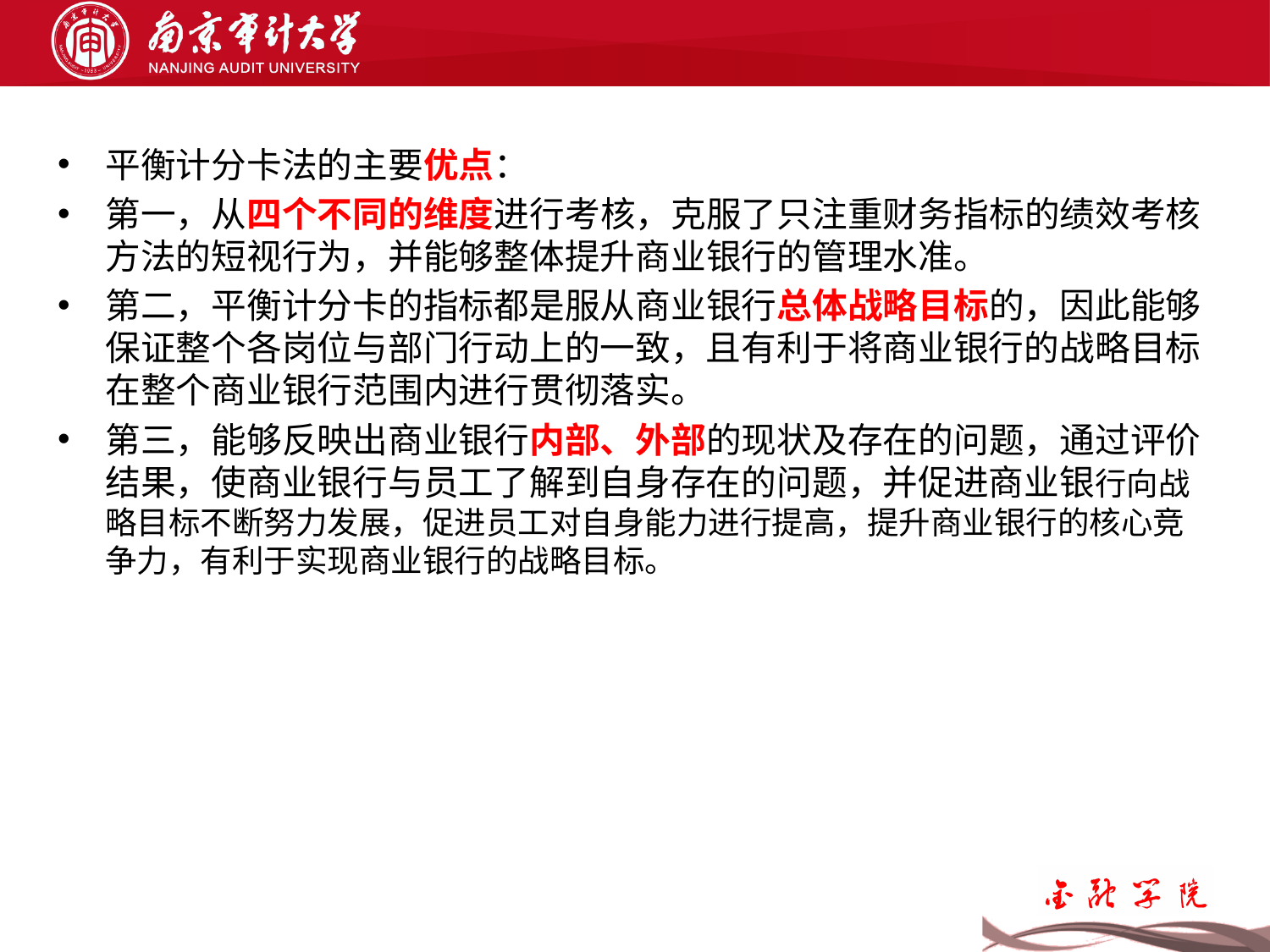

平衡计分卡法的主要优点：
第一，从四个不同的维度进行考核，克服了只注重财务指标的绩效考核方法的短视行为，并能够整体提升商业银行的管理水准。
第二，平衡计分卡的指标都是服从商业银行总体战略目标的，因此能够保证整个各岗位与部门行动上的一致，且有利于将商业银行的战略目标在整个商业银行范围内进行贯彻落实。
第三，能够反映出商业银行内部、外部的现状及存在的问题，通过评价结果，使商业银行与员工了解到自身存在的问题，并促进商业银行向战略目标不断努力发展，促进员工对自身能力进行提高，提升商业银行的核心竞争力，有利于实现商业银行的战略目标。